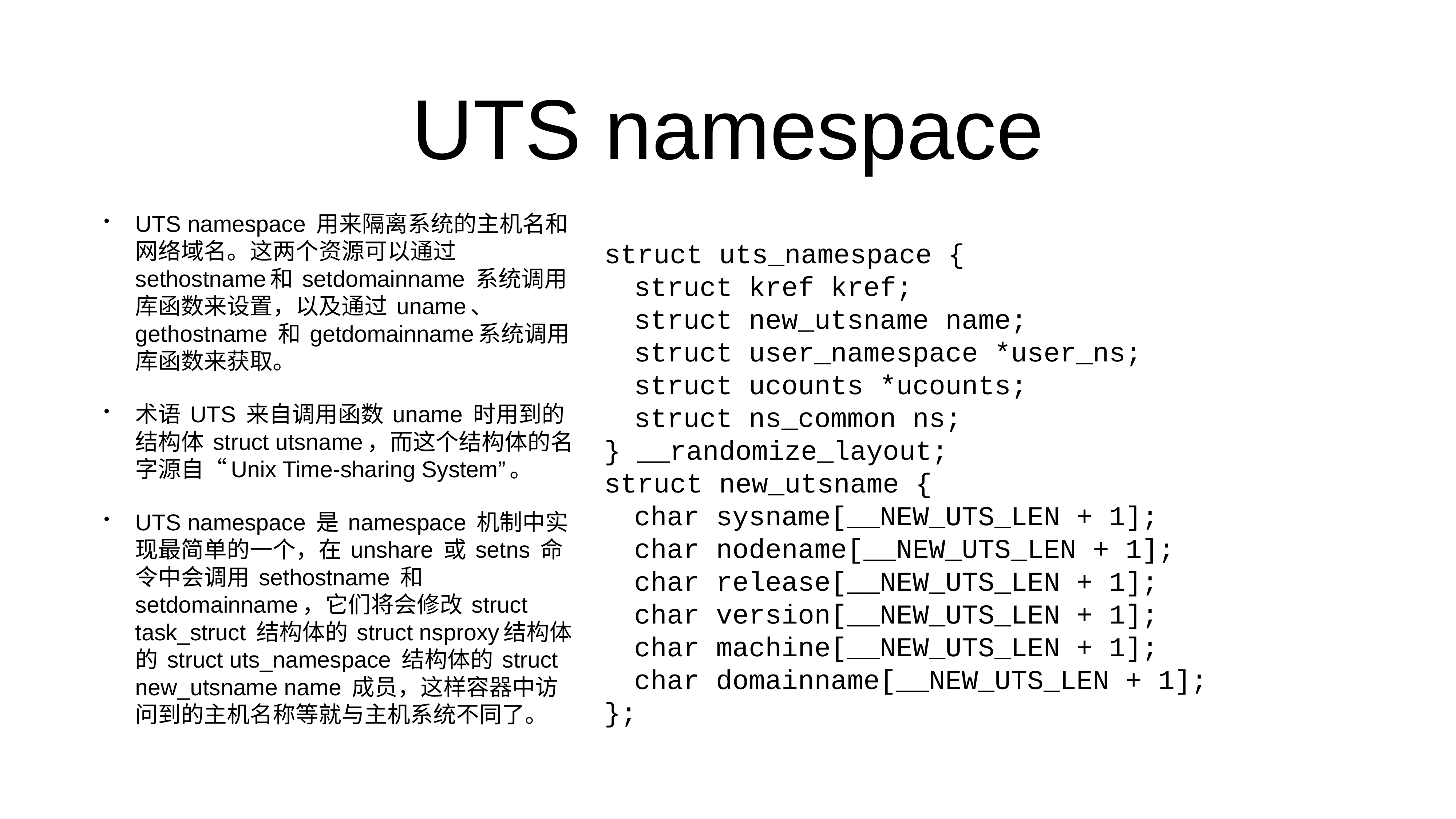

# UTS namespace
UTS namespace 用来隔离系统的主机名和网络域名。这两个资源可以通过 sethostname和 setdomainname 系统调用库函数来设置，以及通过 uname、 gethostname 和 getdomainname系统调用库函数来获取。
术语 UTS 来自调用函数 uname 时用到的结构体 struct utsname，而这个结构体的名字源自“Unix Time-sharing System”。
UTS namespace 是 namespace 机制中实现最简单的一个，在 unshare 或 setns 命令中会调用 sethostname 和 setdomainname，它们将会修改 struct task_struct 结构体的 struct nsproxy结构体的 struct uts_namespace 结构体的 struct new_utsname name 成员，这样容器中访问到的主机名称等就与主机系统不同了。
struct uts_namespace {
 struct kref kref;
 struct new_utsname name;
 struct user_namespace *user_ns;
 struct ucounts *ucounts;
 struct ns_common ns;
} __randomize_layout;
struct new_utsname {
 char sysname[__NEW_UTS_LEN + 1];
 char nodename[__NEW_UTS_LEN + 1];
 char release[__NEW_UTS_LEN + 1];
 char version[__NEW_UTS_LEN + 1];
 char machine[__NEW_UTS_LEN + 1];
 char domainname[__NEW_UTS_LEN + 1];
};